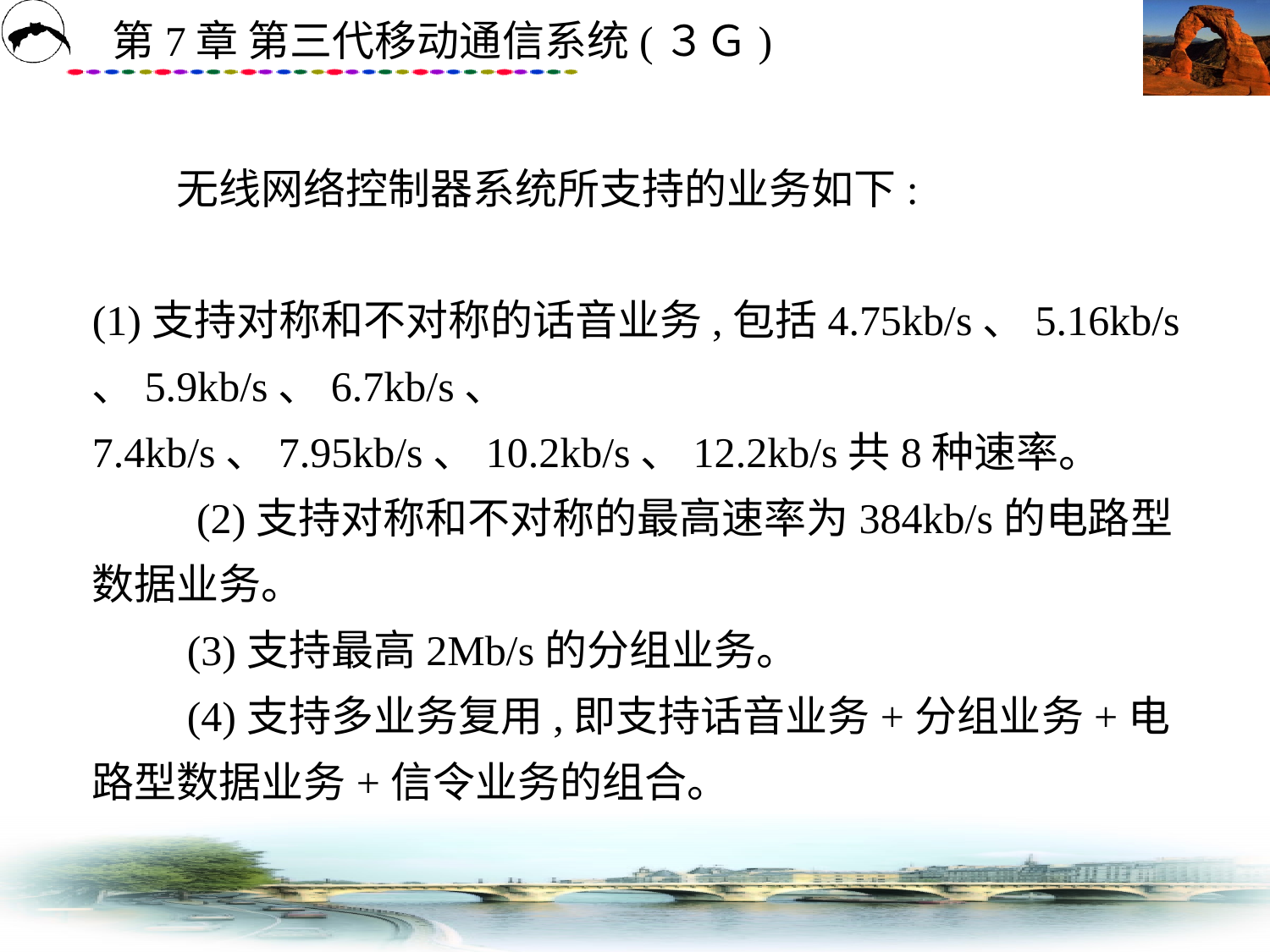

# 无线网络控制器系统所支持的业务如下: 　　(1)支持对称和不对称的话音业务,包括4.75kb/s、5.16kb/s、5.9kb/s、6.7kb/s、 7.4kb/s、7.95kb/s、10.2kb/s、12.2kb/s共8种速率。　 　　 (2)支持对称和不对称的最高速率为384kb/s的电路型数据业务。 　　(3)支持最高2Mb/s的分组业务。 　　(4)支持多业务复用,即支持话音业务+分组业务+电路型数据业务+信令业务的组合。